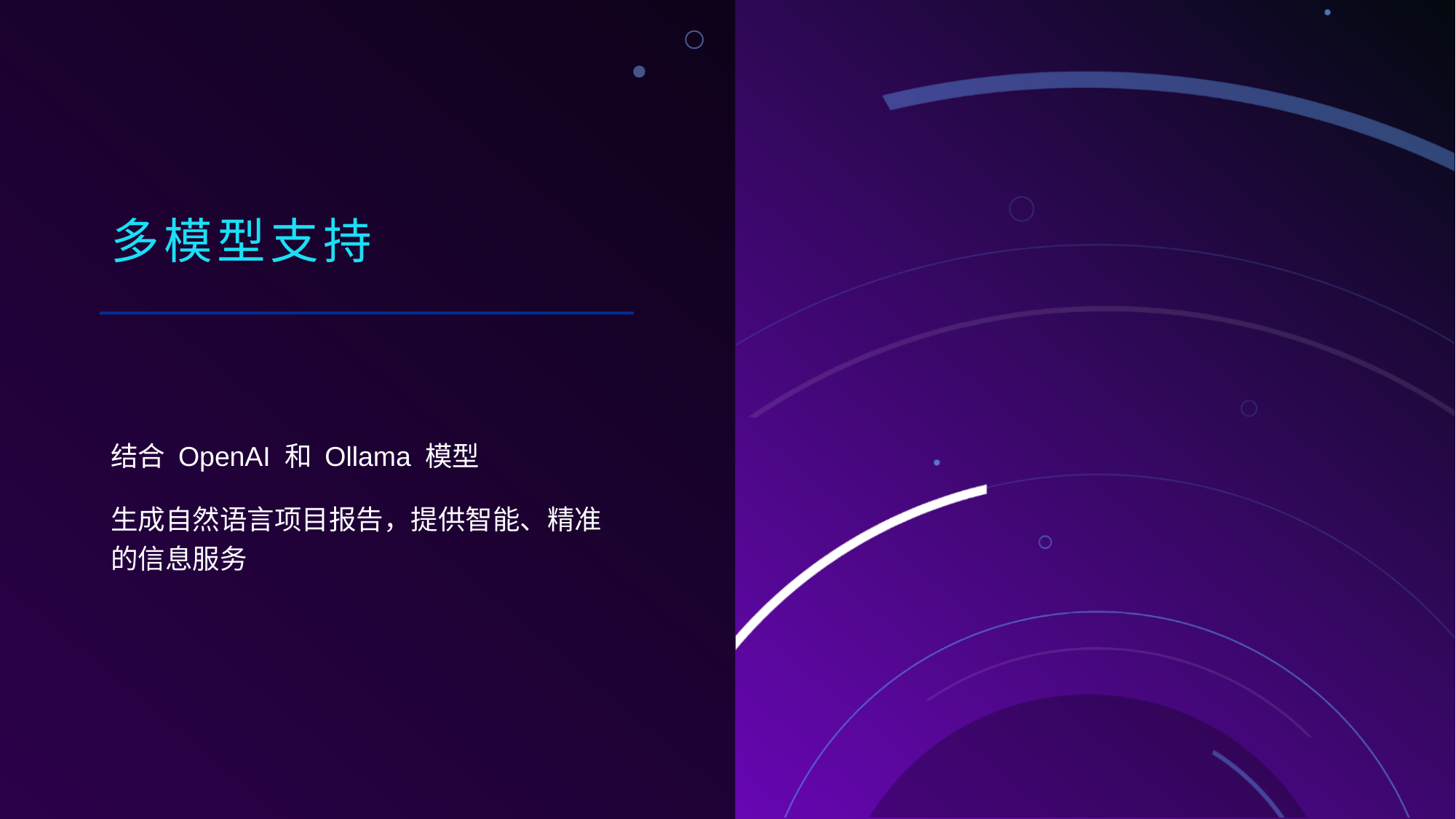

# 多模型支持

结合 OpenAI 和 Ollama 模型
生成自然语言项目报告，提供智能、精准的信息服务